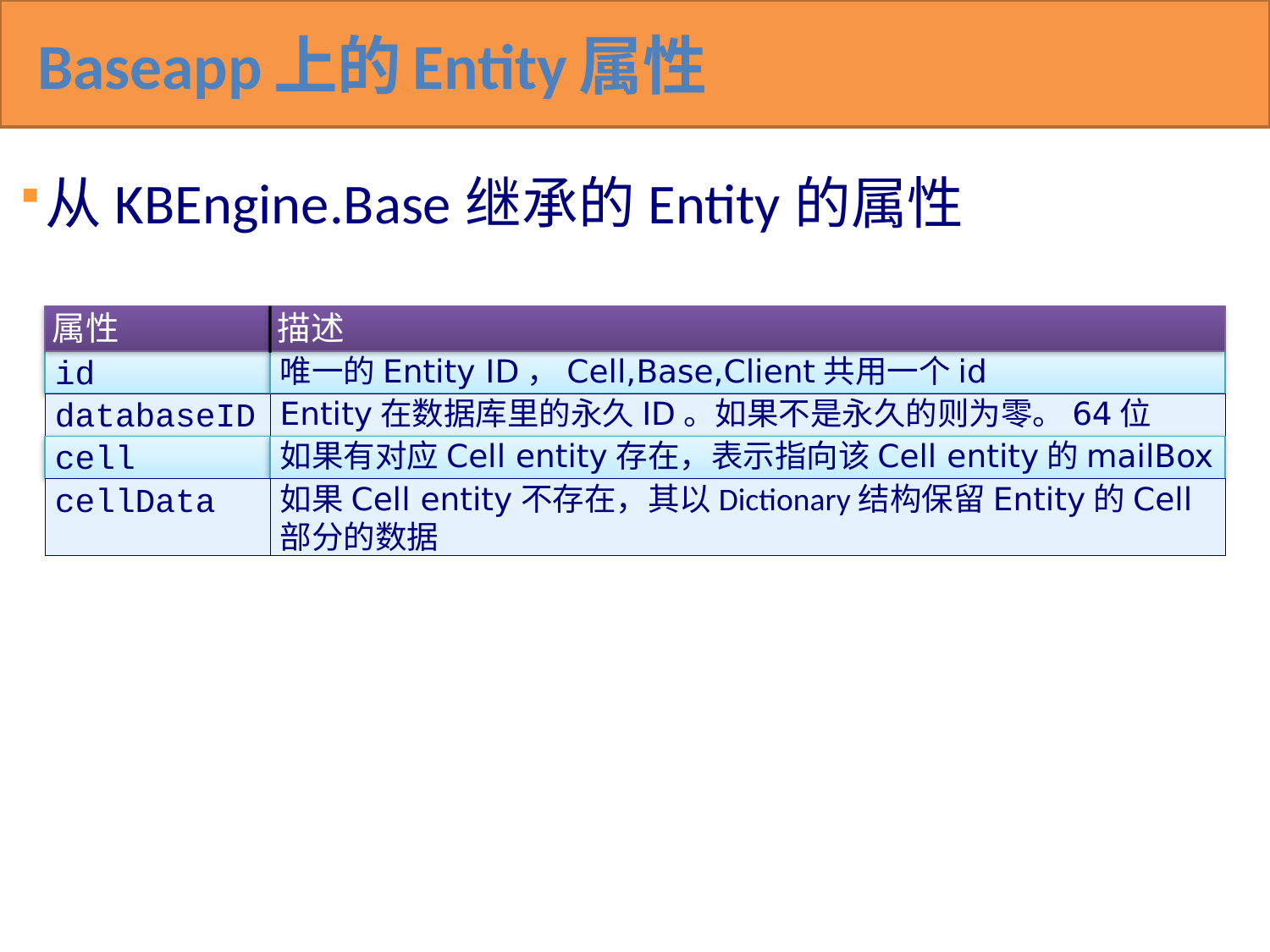

# Baseapp上的Entity属性
从KBEngine.Base继承的Entity的属性
属性
描述

id
唯一的Entity ID，Cell,Base,Client共用一个id
databaseID
Entity在数据库里的永久ID。如果不是永久的则为零。64位
cell
如果有对应Cell entity存在，表示指向该Cell entity的mailBox
cellData
如果Cell entity不存在，其以Dictionary结构保留Entity的Cell部分的数据